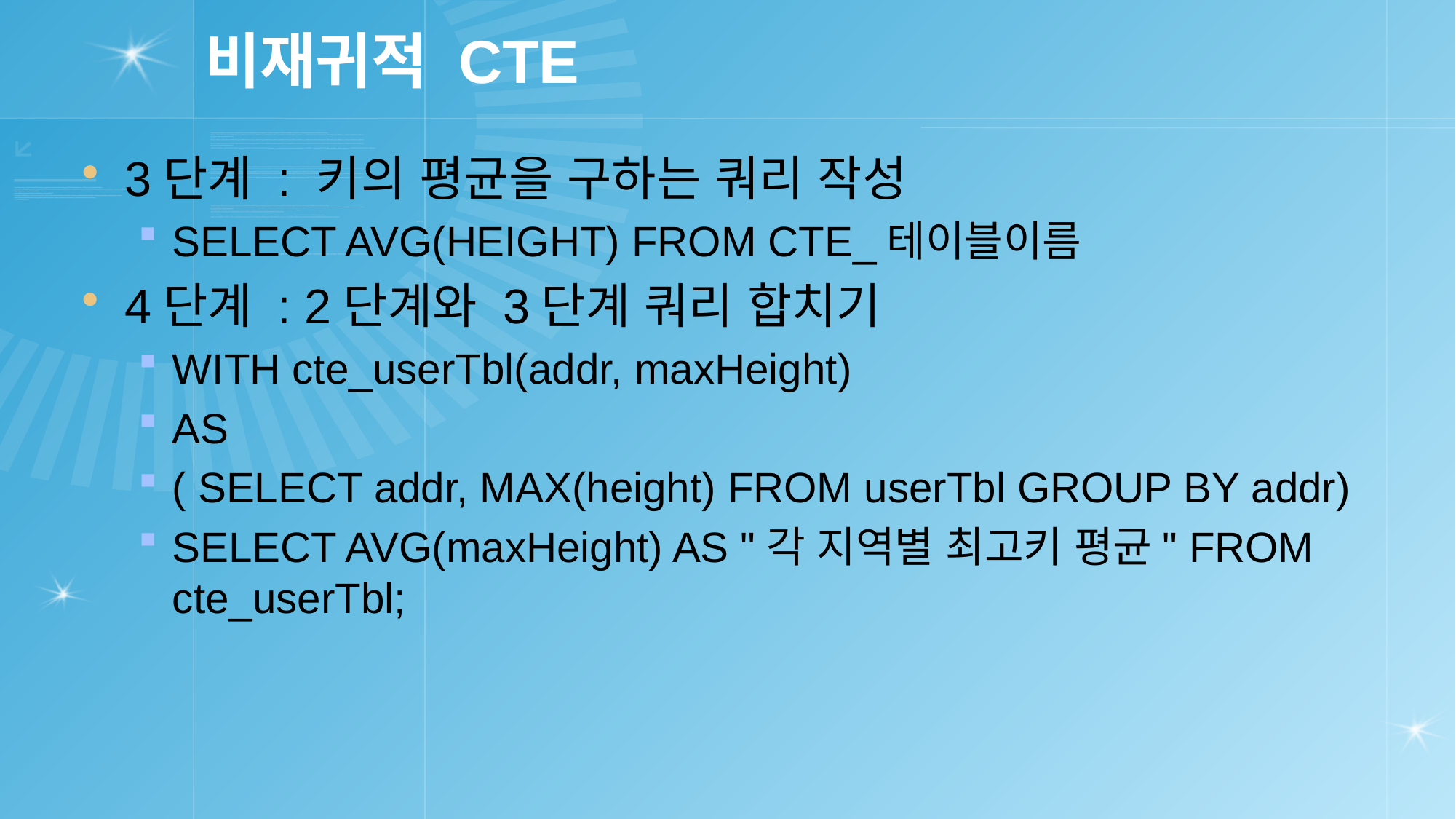

# 비재귀적 CTE
3단계 : 키의 평균을 구하는 쿼리 작성
SELECT AVG(HEIGHT) FROM CTE_테이블이름
4단계 : 2단계와 3단계 쿼리 합치기
WITH cte_userTbl(addr, maxHeight)
AS
( SELECT addr, MAX(height) FROM userTbl GROUP BY addr)
SELECT AVG(maxHeight) AS "각 지역별 최고키 평균" FROM cte_userTbl;